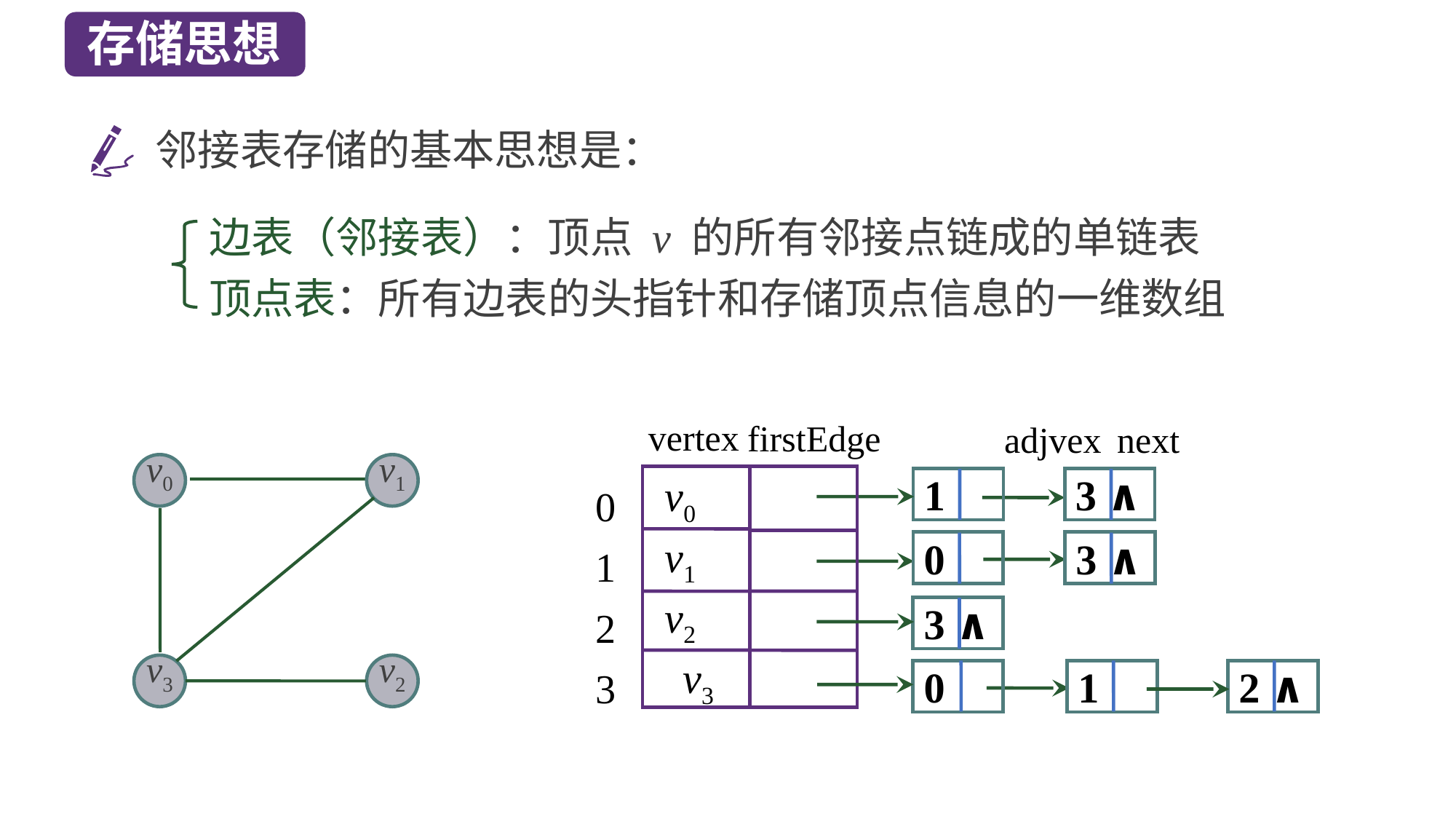

存储思想

邻接表存储的基本思想是：

边表（邻接表）：顶点 v 的所有邻接点链成的单链表
顶点表：所有边表的头指针和存储顶点信息的一维数组

vertex
firstEdge
adjvex
next
v0
v1

v3
v2

 v0
 v1
 v2
 v3

0
1
2
3

1
3 ∧

0
3 ∧

3 ∧

0

1

2 ∧